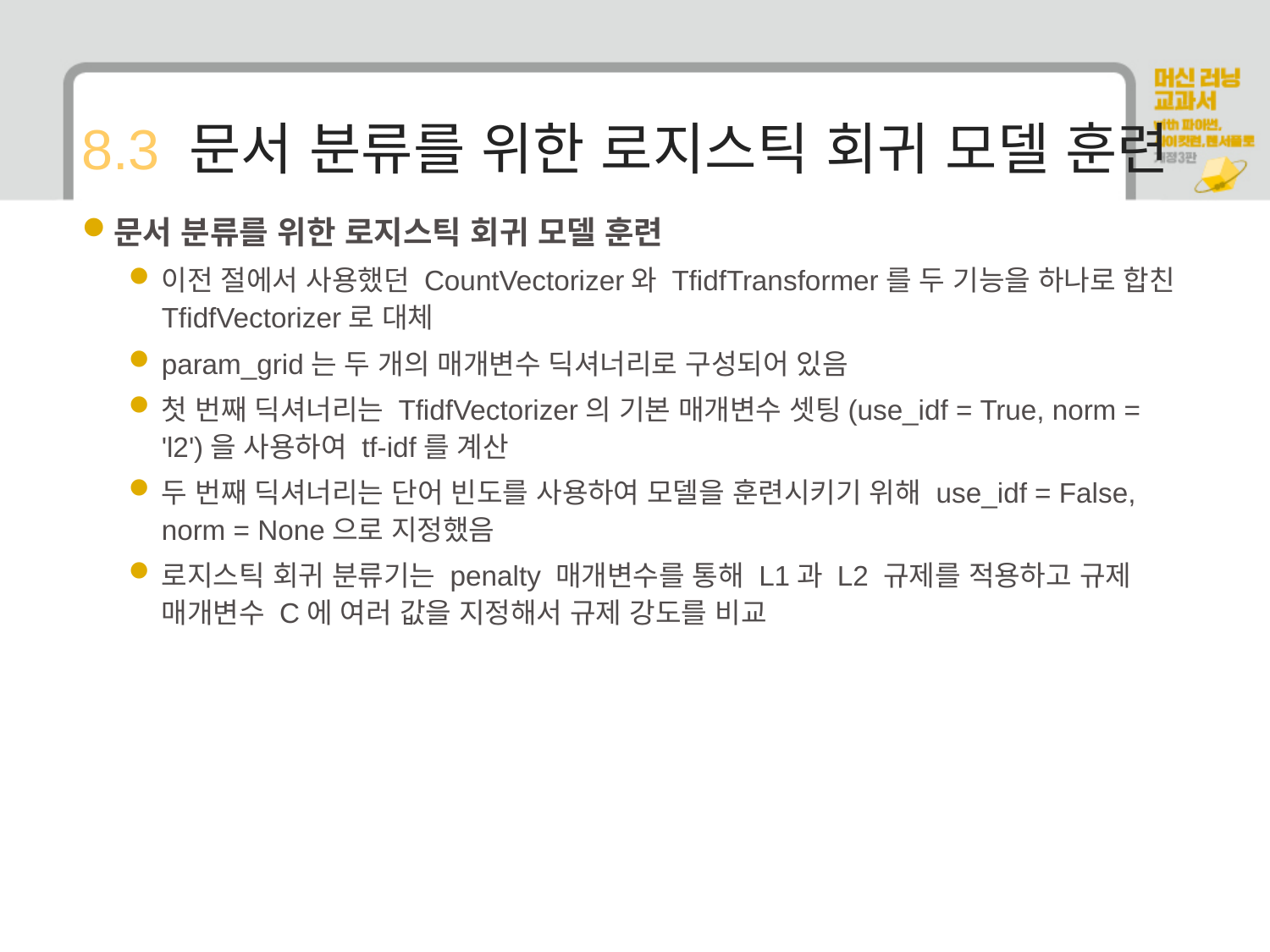

# 8.3 문서 분류를 위한 로지스틱 회귀 모델 훈련
문서 분류를 위한 로지스틱 회귀 모델 훈련
이전 절에서 사용했던 CountVectorizer와 TfidfTransformer를 두 기능을 하나로 합친 TfidfVectorizer로 대체
param_grid는 두 개의 매개변수 딕셔너리로 구성되어 있음
첫 번째 딕셔너리는 TfidfVectorizer의 기본 매개변수 셋팅(use_idf = True, norm = 'l2')을 사용하여 tf-idf를 계산
두 번째 딕셔너리는 단어 빈도를 사용하여 모델을 훈련시키기 위해 use_idf = False, norm = None으로 지정했음
로지스틱 회귀 분류기는 penalty 매개변수를 통해 L1과 L2 규제를 적용하고 규제 매개변수 C에 여러 값을 지정해서 규제 강도를 비교